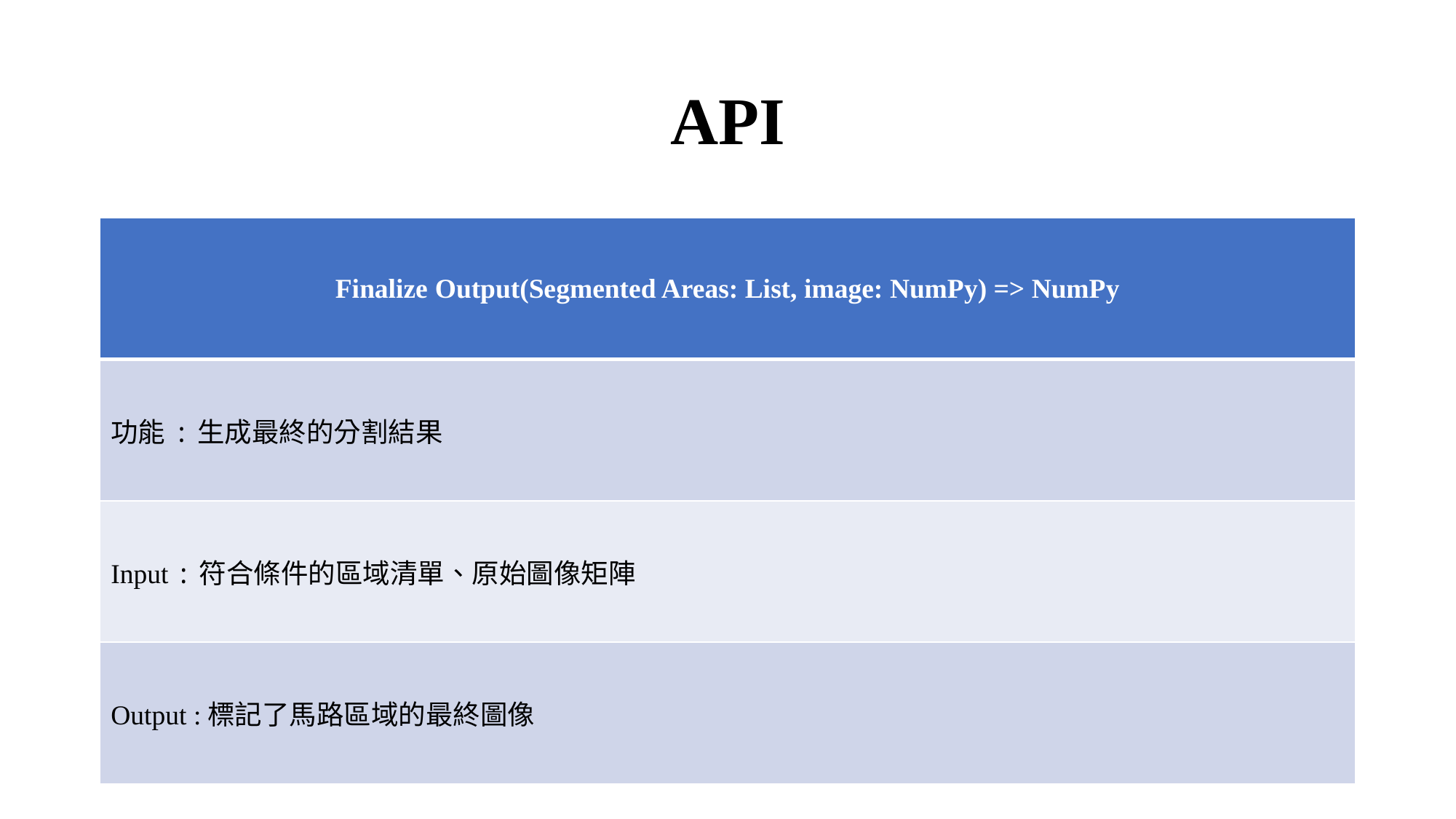

# API
| Finalize Output(Segmented Areas: List, image: NumPy) => NumPy |
| --- |
| 功能:生成最終的分割結果 |
| Input :符合條件的區域清單、原始圖像矩陣 |
| Output :標記了馬路區域的最終圖像 |